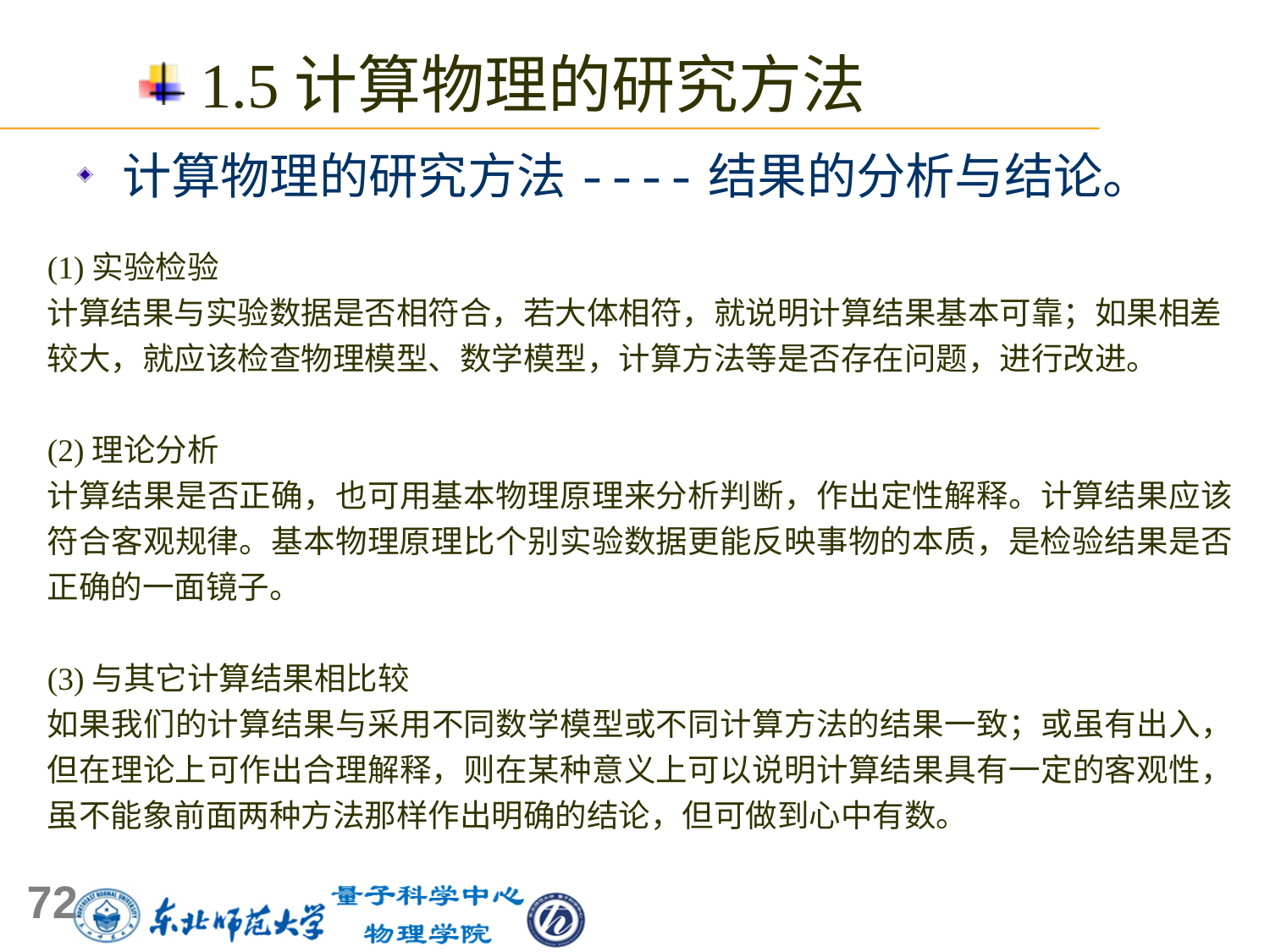

1.5计算物理的研究方法

 计算物理的研究方法----结果的分析与结论。
(1)实验检验
计算结果与实验数据是否相符合，若大体相符，就说明计算结果基本可靠；如果相差较大，就应该检查物理模型、数学模型，计算方法等是否存在问题，进行改进。

(2)理论分析
计算结果是否正确，也可用基本物理原理来分析判断，作出定性解释。计算结果应该符合客观规律。基本物理原理比个别实验数据更能反映事物的本质，是检验结果是否正确的一面镜子。

(3)与其它计算结果相比较
如果我们的计算结果与采用不同数学模型或不同计算方法的结果一致；或虽有出入，但在理论上可作出合理解释，则在某种意义上可以说明计算结果具有一定的客观性，虽不能象前面两种方法那样作出明确的结论，但可做到心中有数。
72